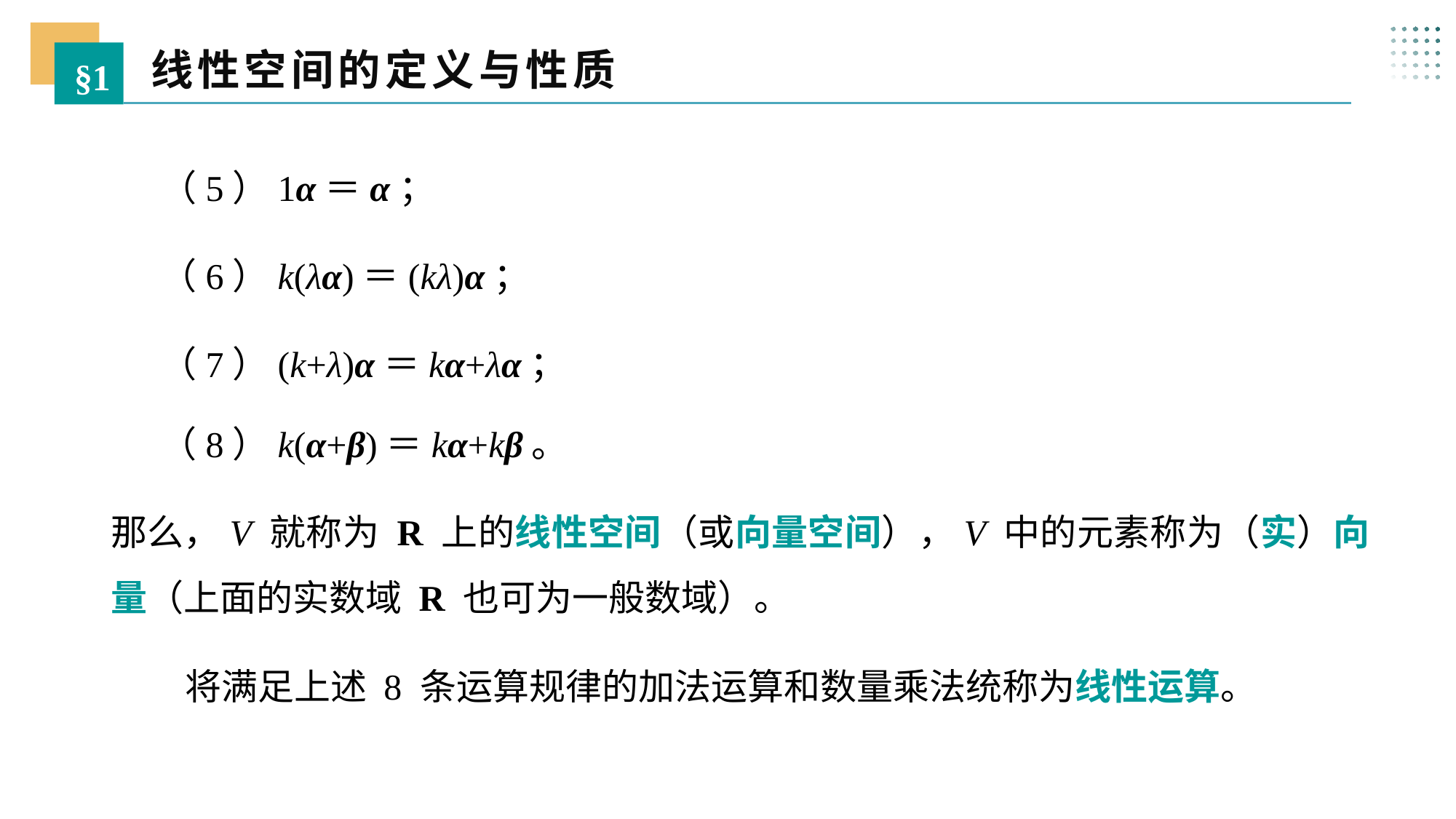

线性空间的定义与性质
§1
     （5）1α＝α；
     （6）k(λα)＝(kλ)α；
     （7）(k+λ)α＝kα+λα；
     （8）k(α+β)＝kα+kβ。
那么，V 就称为 R 上的线性空间（或向量空间），V 中的元素称为（实）向量（上面的实数域 R 也可为一般数域）。
        将满足上述 8 条运算规律的加法运算和数量乘法统称为线性运算。